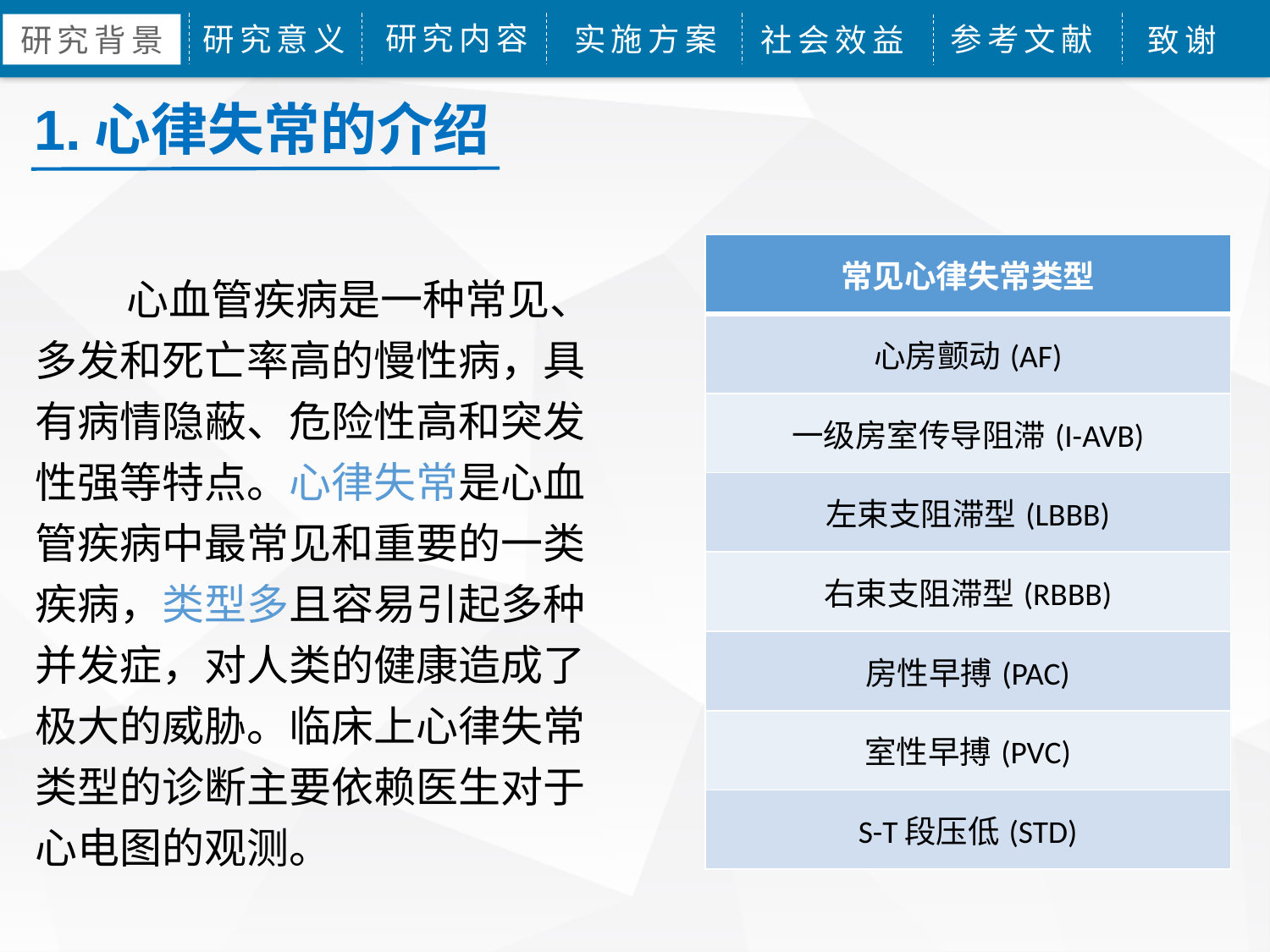

研究内容
研究意义
实施方案
参考文献
研究背景
社会效益
致谢
1.心律失常的介绍
         心血管疾病是一种常见、多发和死亡率高的慢性病，具有病情隐蔽、危险性高和突发性强等特点。心律失常是心血管疾病中最常见和重要的一类疾病，类型多且容易引起多种并发症，对人类的健康造成了极大的威胁。临床上心律失常类型的诊断主要依赖医生对于心电图的观测。
| 常见心律失常类型 |
| --- |
| 心房颤动(AF) |
| 一级房室传导阻滞(I-AVB) |
| 左束支阻滞型(LBBB) |
| 右束支阻滞型(RBBB) |
| 房性早搏(PAC) |
| 室性早搏(PVC) |
| S-T段压低(STD) |